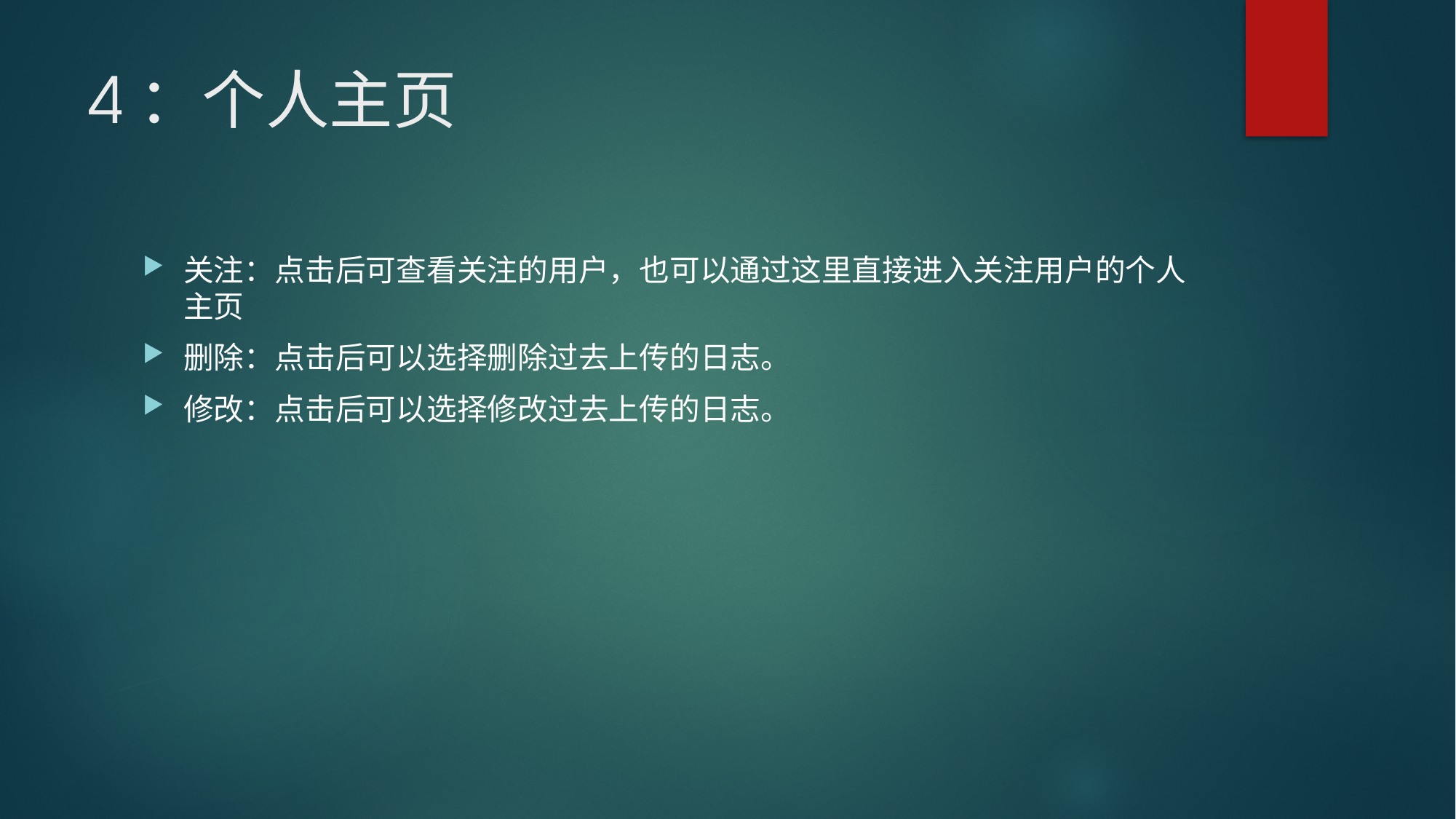

# 4：个人主页
关注：点击后可查看关注的用户，也可以通过这里直接进入关注用户的个人主页
删除：点击后可以选择删除过去上传的日志。
修改：点击后可以选择修改过去上传的日志。